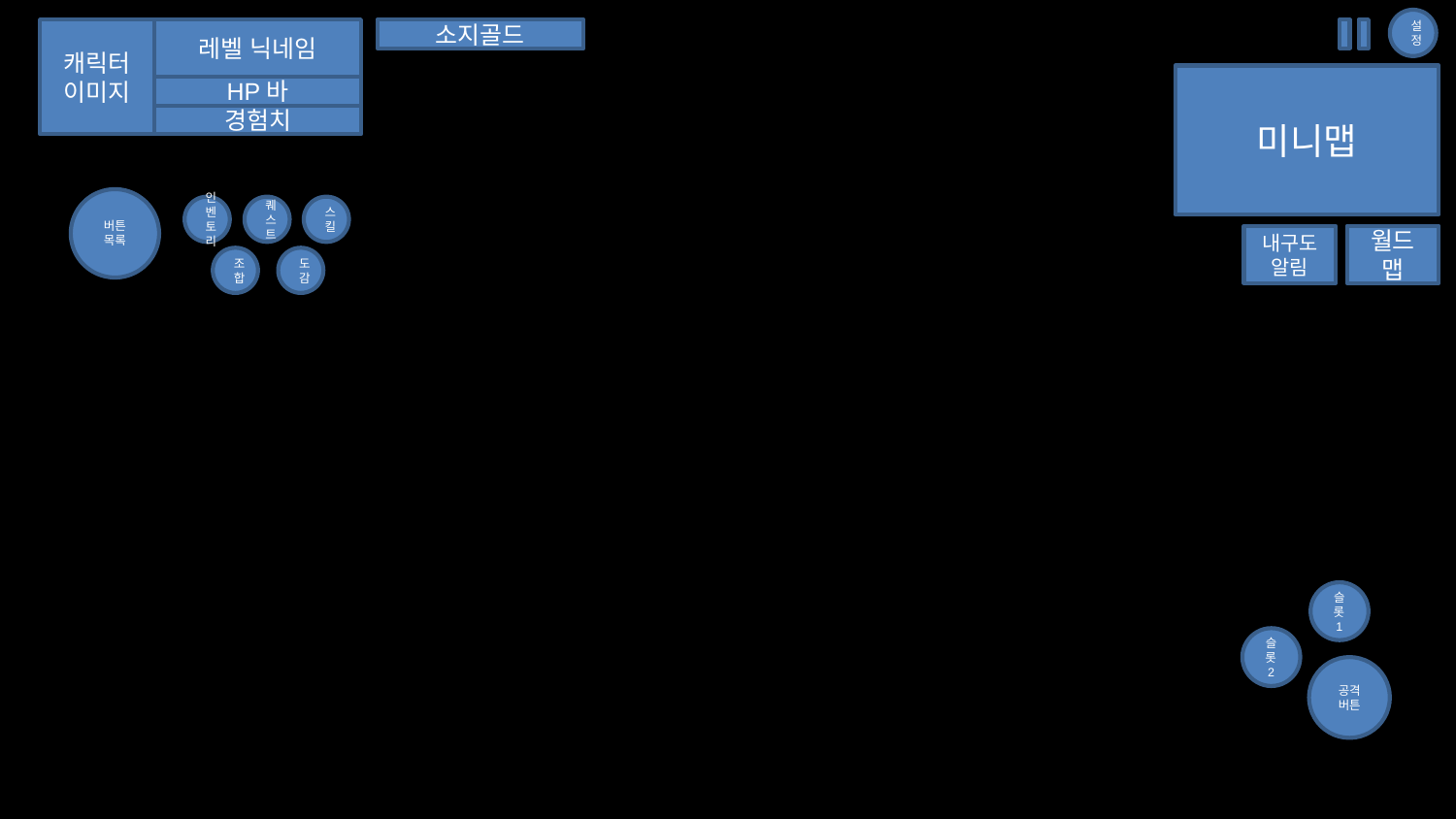

설정
캐릭터 이미지
레벨 닉네임
소지골드

미니맵
HP바
경험치
버튼 목록
인벤토리
퀘스트
스킬
내구도 알림
월드맵
조합
도감
슬롯1
슬롯2
공격
버튼